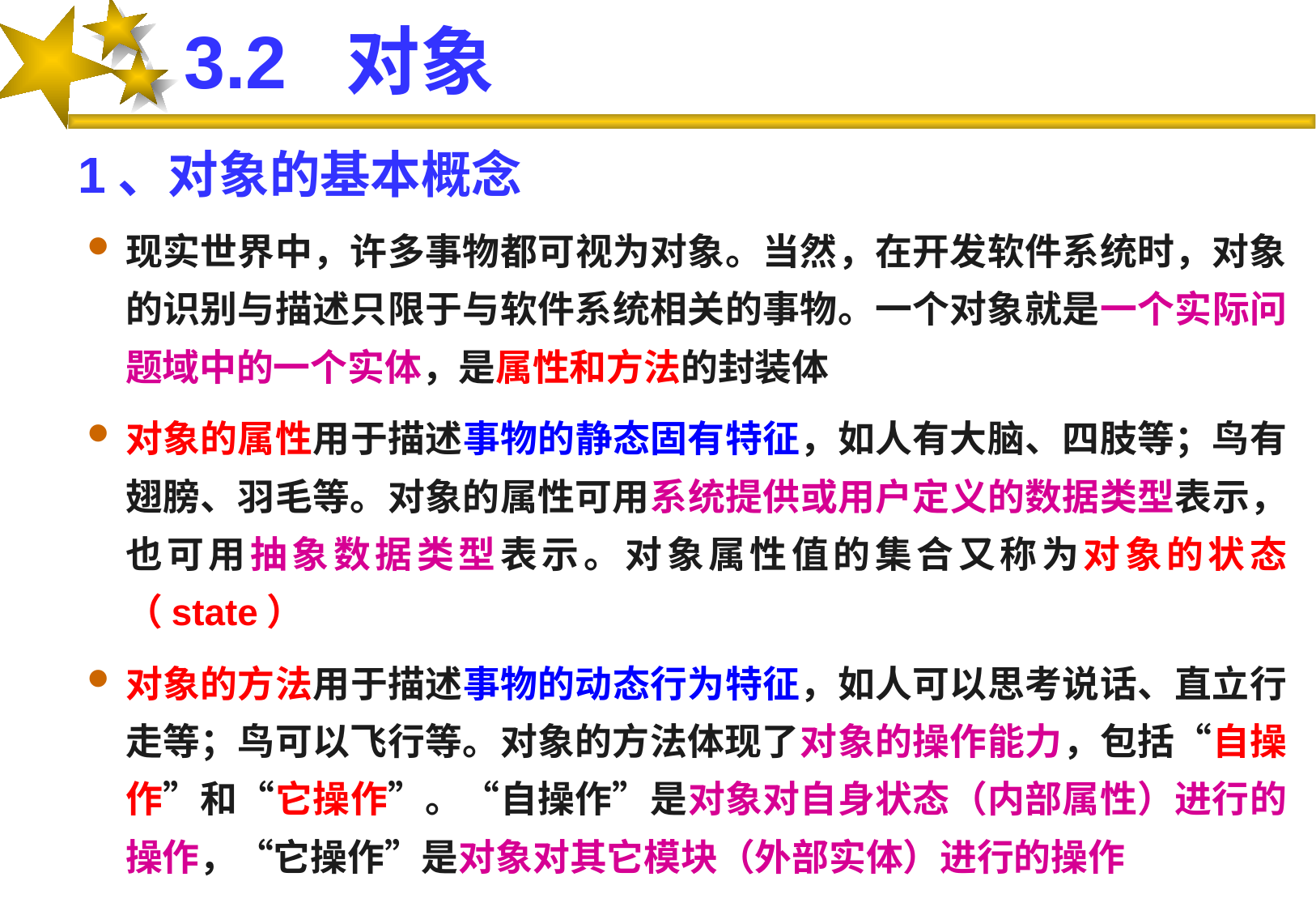

# 3.2  对象
1、对象的基本概念
现实世界中，许多事物都可视为对象。当然，在开发软件系统时，对象的识别与描述只限于与软件系统相关的事物。一个对象就是一个实际问题域中的一个实体，是属性和方法的封装体
对象的属性用于描述事物的静态固有特征，如人有大脑、四肢等；鸟有翅膀、羽毛等。对象的属性可用系统提供或用户定义的数据类型表示，也可用抽象数据类型表示。对象属性值的集合又称为对象的状态（state）
对象的方法用于描述事物的动态行为特征，如人可以思考说话、直立行走等；鸟可以飞行等。对象的方法体现了对象的操作能力，包括“自操作”和“它操作”。“自操作”是对象对自身状态（内部属性）进行的操作，“它操作”是对象对其它模块（外部实体）进行的操作